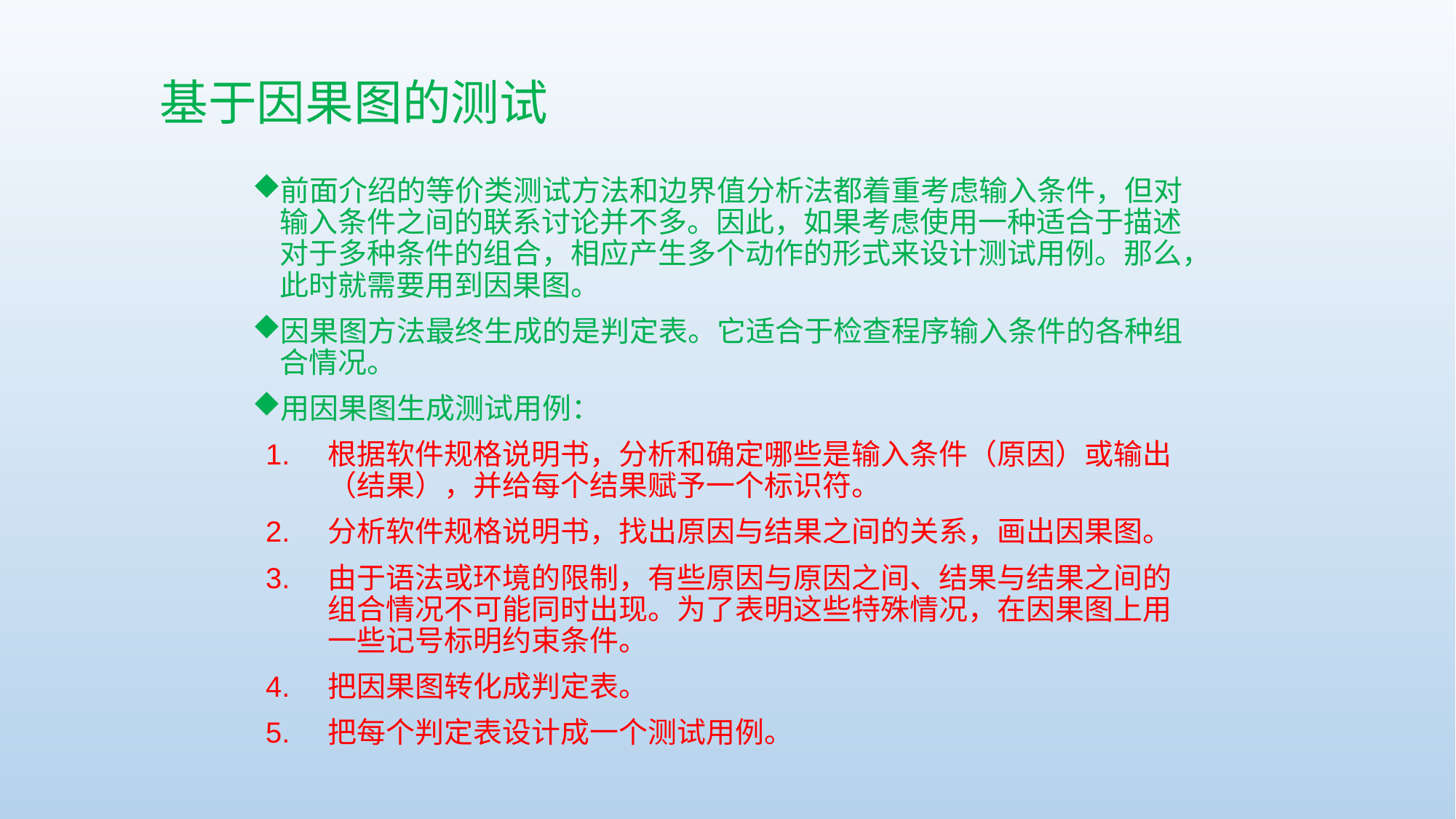

# 基于因果图的测试
前面介绍的等价类测试方法和边界值分析法都着重考虑输入条件，但对输入条件之间的联系讨论并不多。因此，如果考虑使用一种适合于描述对于多种条件的组合，相应产生多个动作的形式来设计测试用例。那么，此时就需要用到因果图。
因果图方法最终生成的是判定表。它适合于检查程序输入条件的各种组合情况。
用因果图生成测试用例：
根据软件规格说明书，分析和确定哪些是输入条件（原因）或输出（结果），并给每个结果赋予一个标识符。
分析软件规格说明书，找出原因与结果之间的关系，画出因果图。
由于语法或环境的限制，有些原因与原因之间、结果与结果之间的组合情况不可能同时出现。为了表明这些特殊情况，在因果图上用一些记号标明约束条件。
把因果图转化成判定表。
把每个判定表设计成一个测试用例。